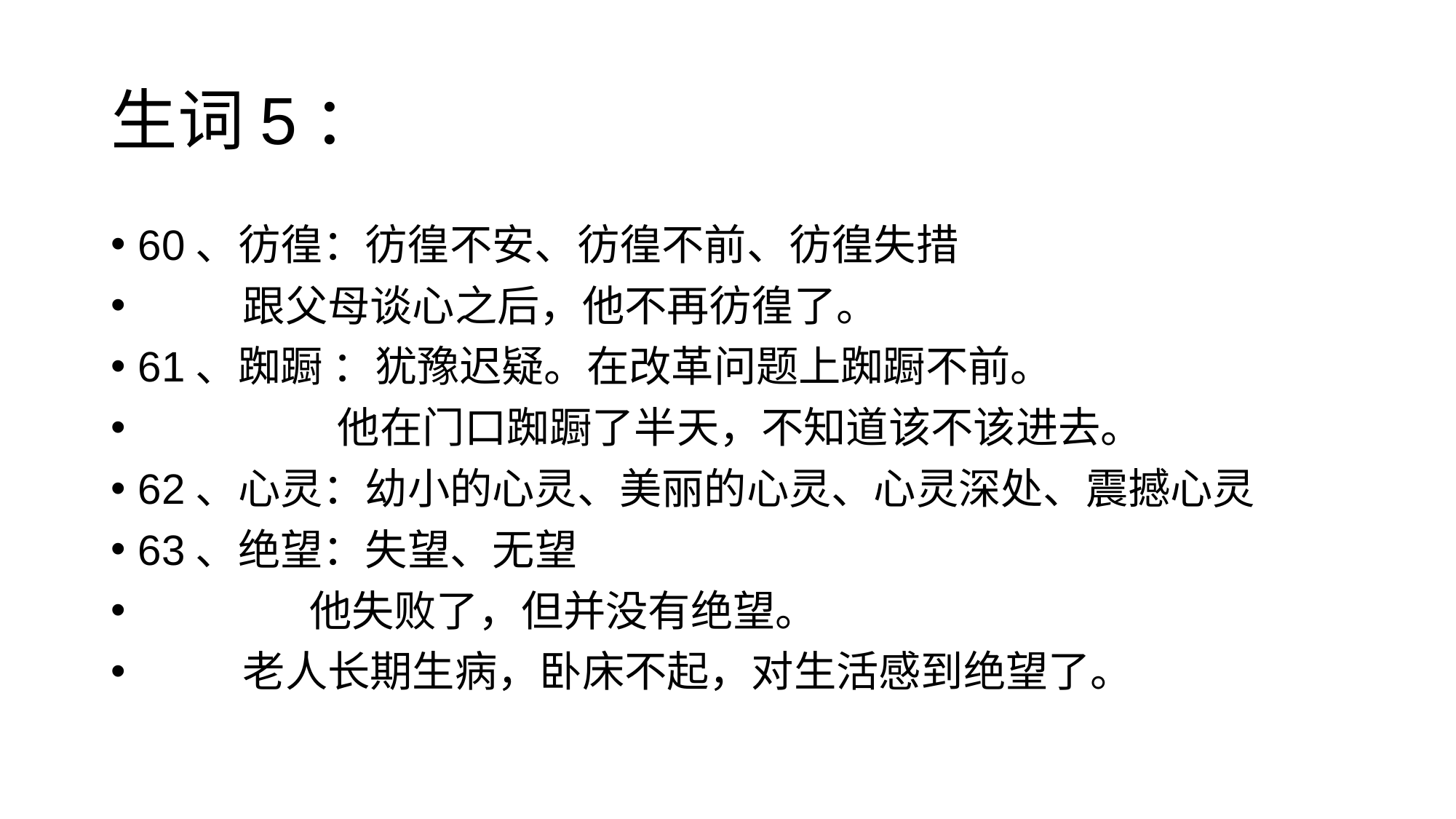

# 生词5：
60、彷徨：彷徨不安、彷徨不前、彷徨失措
          跟父母谈心之后，他不再彷徨了。
61、踟蹰 ：犹豫迟疑。在改革问题上踟蹰不前。
                    他在门口踟蹰了半天，不知道该不该进去。
62、心灵：幼小的心灵、美丽的心灵、心灵深处、震撼心灵
63、绝望：失望、无望
                 他失败了，但并没有绝望。
          老人长期生病，卧床不起，对生活感到绝望了。